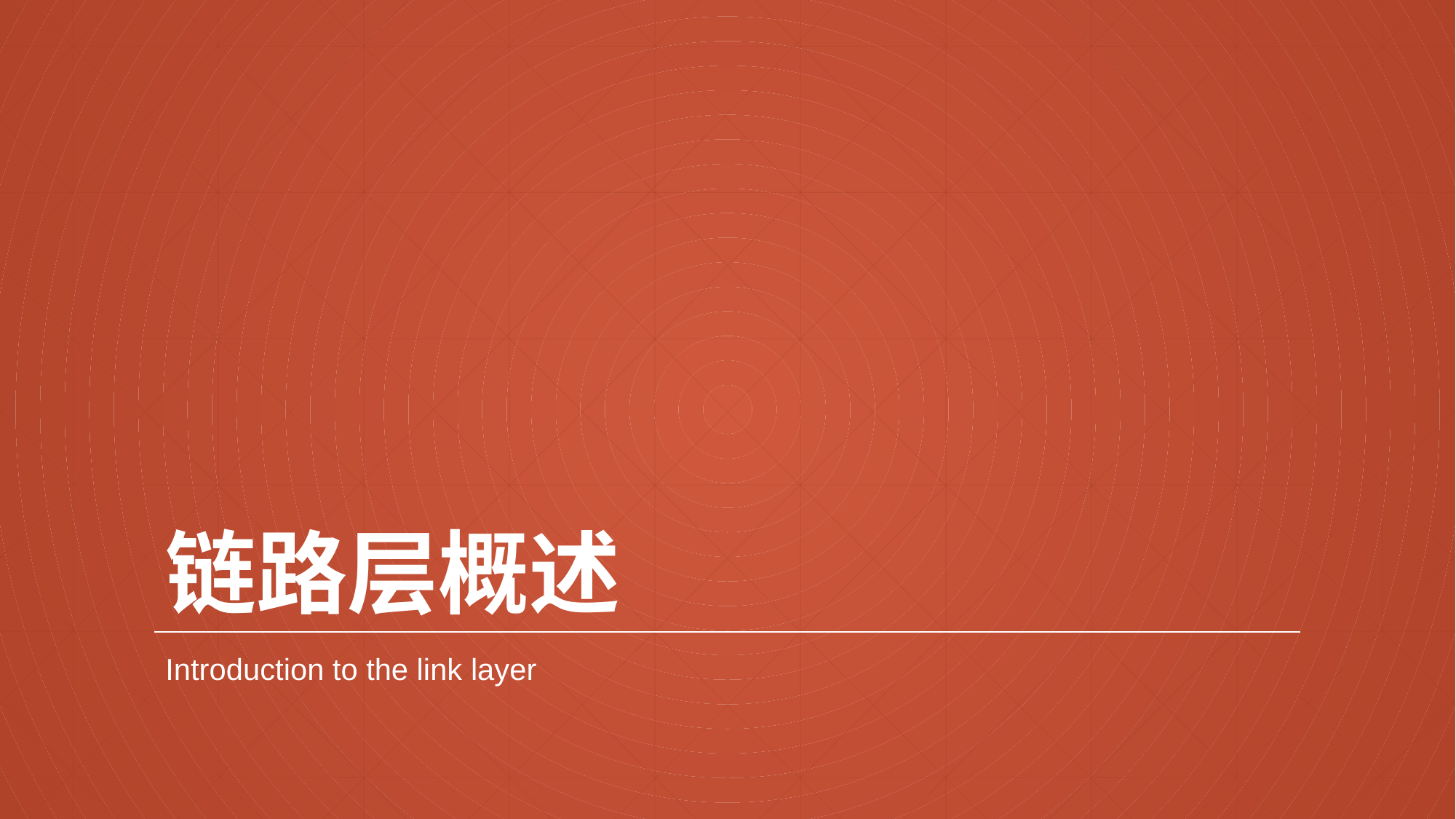

# 链路层概述
Introduction to the link layer